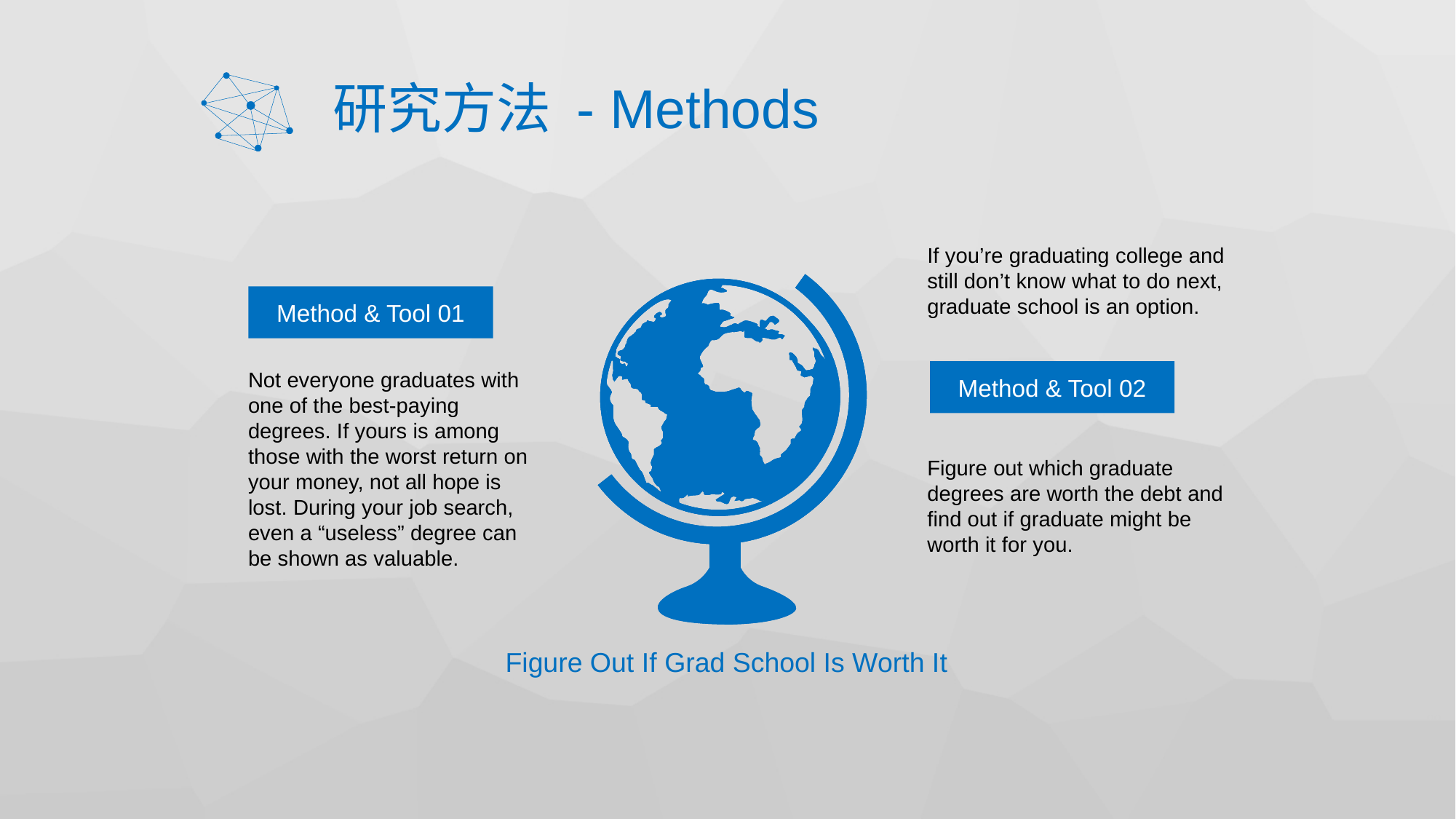

# 研究方法 - Methods
If you’re graduating college and still don’t know what to do next, graduate school is an option.

Method & Tool 01
Not everyone graduates with one of the best-paying degrees. If yours is among those with the worst return on your money, not all hope is lost. During your job search, even a “useless” degree can be shown as valuable.
Method & Tool 02
Figure out which graduate degrees are worth the debt and find out if graduate might be worth it for you.
Figure Out If Grad School Is Worth It